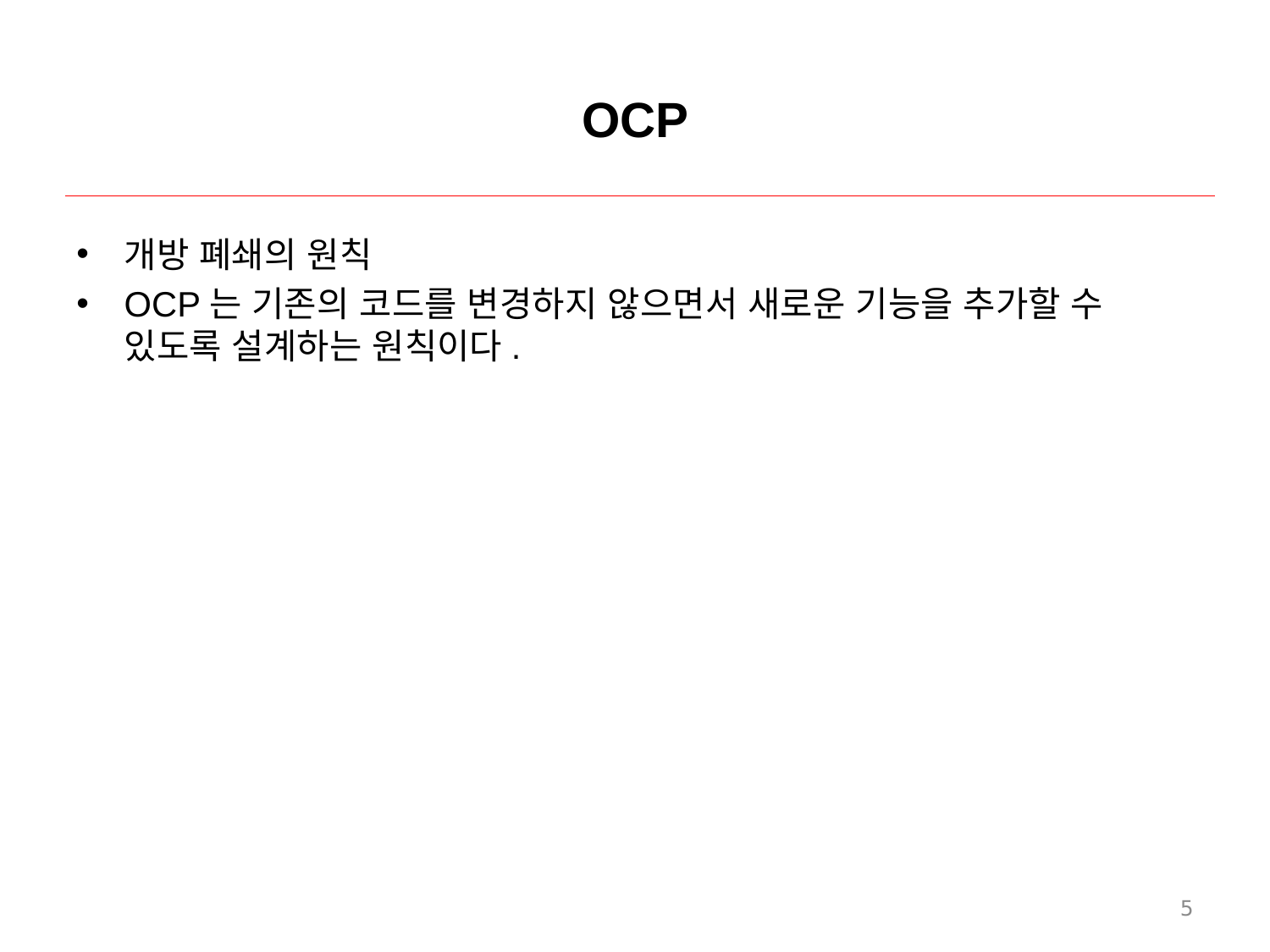

# OCP
개방 폐쇄의 원칙
OCP는 기존의 코드를 변경하지 않으면서 새로운 기능을 추가할 수 있도록 설계하는 원칙이다.

5